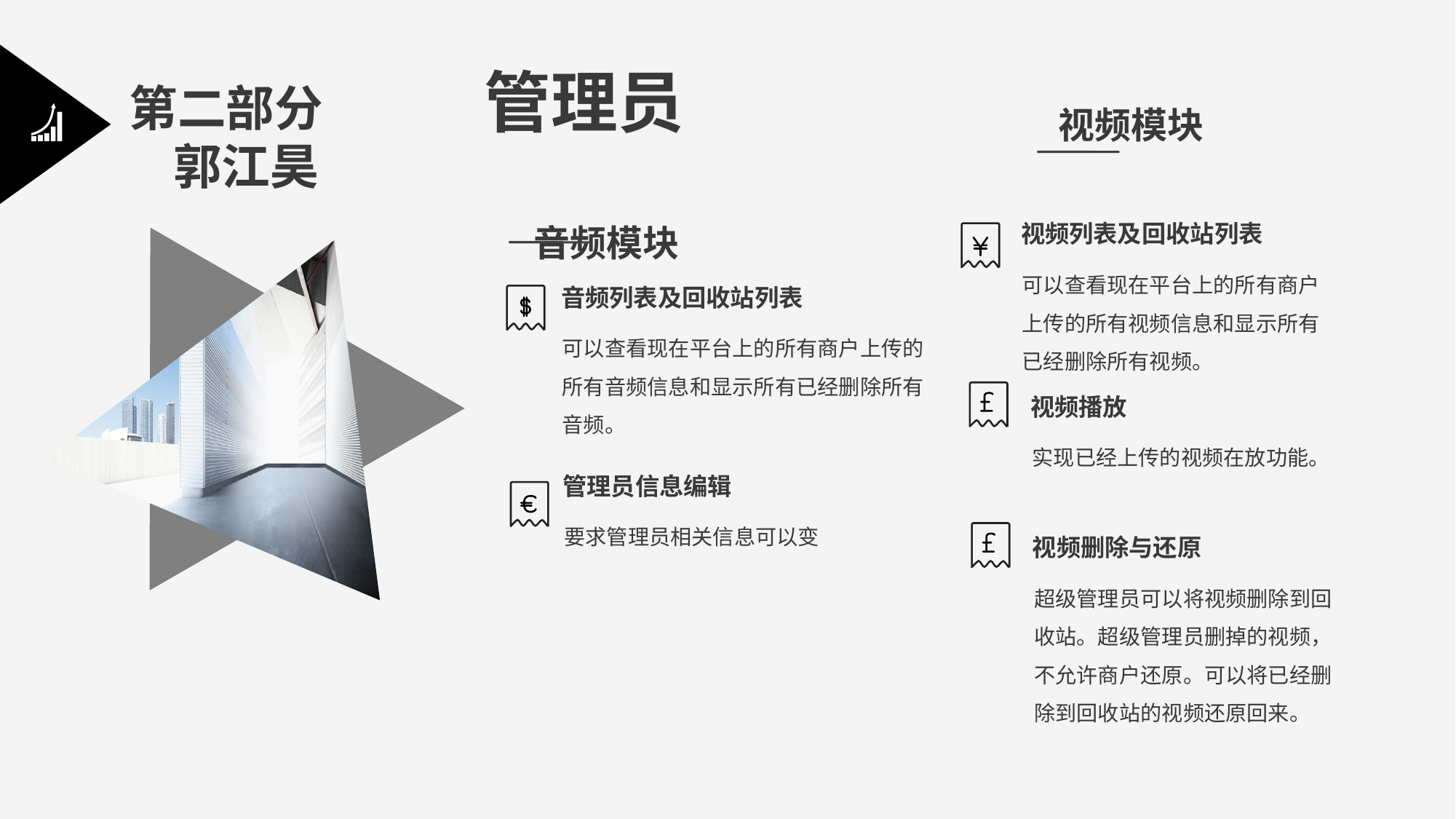

管理员

     音频模块
第二部分     郭江昊
视频模块

视频列表及回收站列表
可以查看现在平台上的所有商户上传的所有视频信息和显示所有已经删除所有视频。

音频列表及回收站列表
可以查看现在平台上的所有商户上传的所有音频信息和显示所有已经删除所有音频。

视频播放
实现已经上传的视频在放功能。
管理员信息编辑
要求管理员相关信息可以变

视频删除与还原
超级管理员可以将视频删除到回收站。超级管理员删掉的视频，不允许商户还原。可以将已经删除到回收站的视频还原回来。